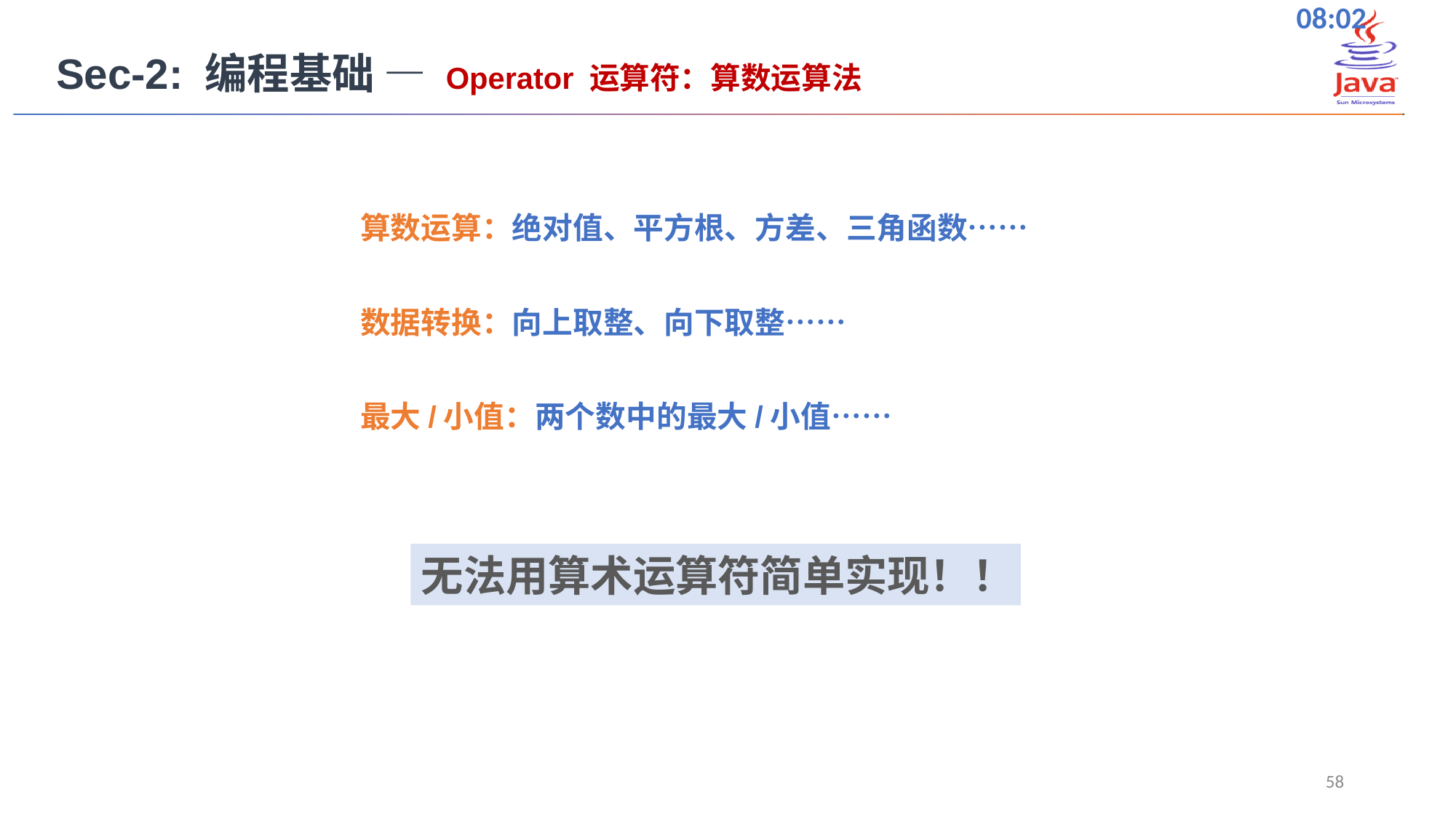

Sec-2: 编程基础 — Operator 运算符：算数运算法
算数运算：绝对值、平方根、方差、三角函数……
数据转换：向上取整、向下取整……
最大/小值：两个数中的最大/小值……
无法用算术运算符简单实现！！
58